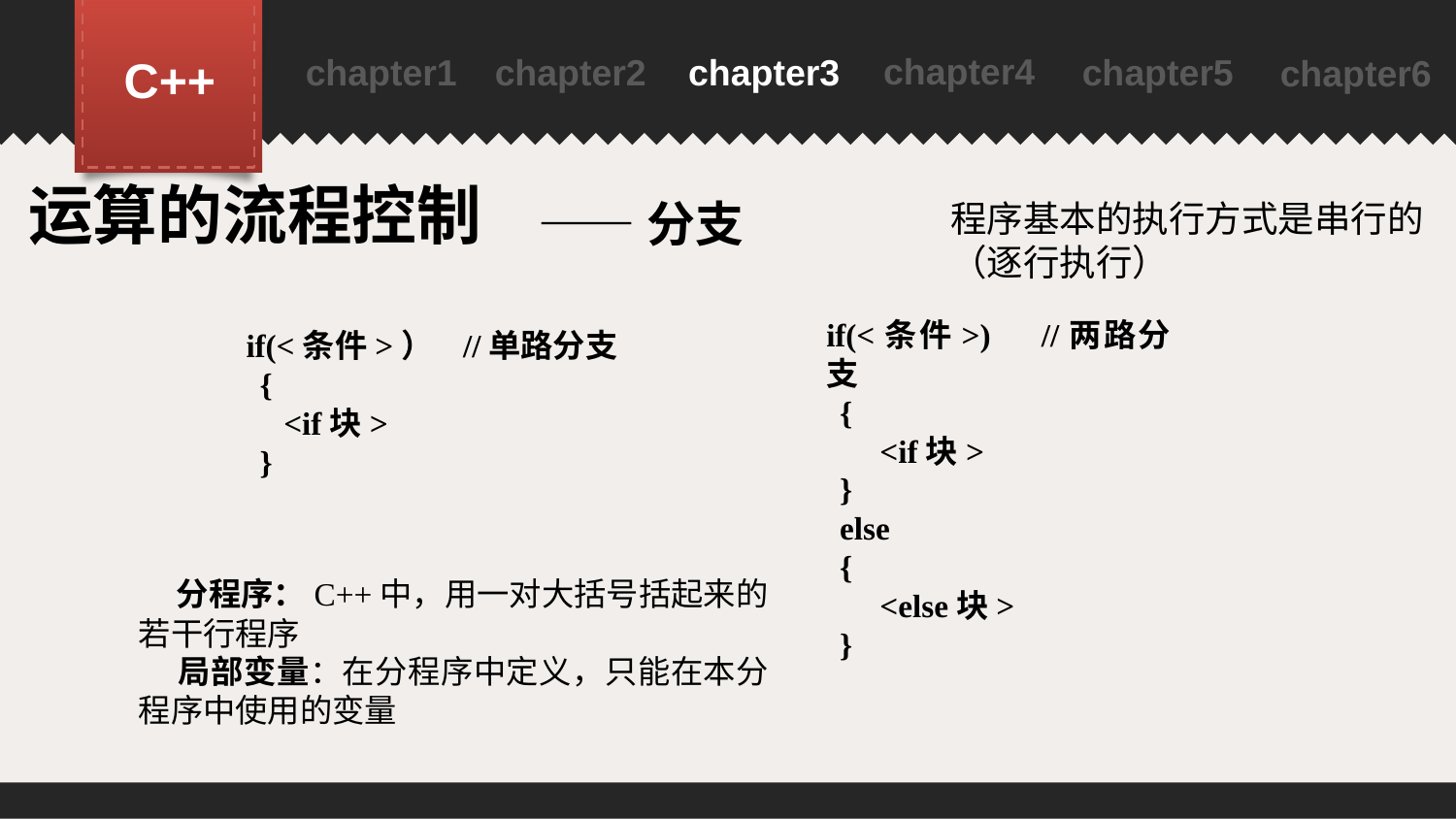

chapter4
C++
chapter1
chapter2
chapter3
chapter5
chapter6
PPT模板下载：www.1ppt.com/moban/     行业PPT模板：www.1ppt.com/hangye/
节日PPT模板：www.1ppt.com/jieri/           PPT素材下载：www.1ppt.com/sucai/
PPT背景图片：www.1ppt.com/beijing/      PPT图表下载：www.1ppt.com/tubiao/
优秀PPT下载：www.1ppt.com/xiazai/        PPT教程： www.1ppt.com/powerpoint/
Word教程： www.1ppt.com/word/              Excel教程：www.1ppt.com/excel/
资料下载：www.1ppt.com/ziliao/                PPT课件下载：www.1ppt.com/kejian/
范文下载：www.1ppt.com/fanwen/             试卷下载：www.1ppt.com/shiti/
教案下载：www.1ppt.com/jiaoan/

运算的流程控制
——分支
程序基本的执行方式是串行的（逐行执行）
if(<条件>)     //两路分支
{
     <if块>
}
else
{
     <else块>
}
if(<条件>）   //单路分支
{
   <if块>
}
    分程序：C++中，用一对大括号括起来的若干行程序
    局部变量：在分程序中定义，只能在本分程序中使用的变量